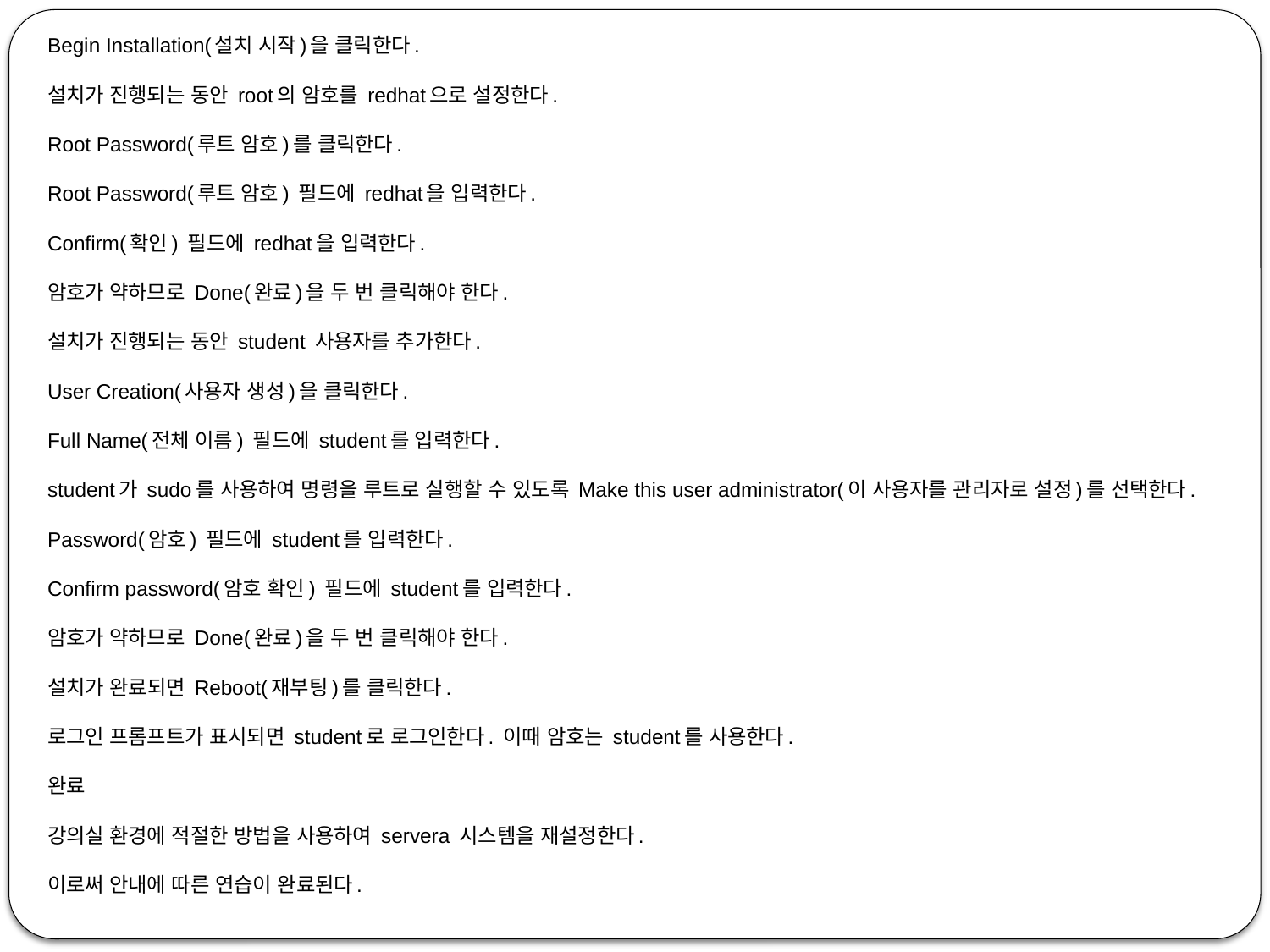

Begin Installation(설치 시작)을 클릭한다.

설치가 진행되는 동안 root의 암호를 redhat으로 설정한다.

Root Password(루트 암호)를 클릭한다.

Root Password(루트 암호) 필드에 redhat을 입력한다.

Confirm(확인) 필드에 redhat을 입력한다.

암호가 약하므로 Done(완료)을 두 번 클릭해야 한다.

설치가 진행되는 동안 student 사용자를 추가한다.

User Creation(사용자 생성)을 클릭한다.

Full Name(전체 이름) 필드에 student를 입력한다.

student가 sudo를 사용하여 명령을 루트로 실행할 수 있도록 Make this user administrator(이 사용자를 관리자로 설정)를 선택한다.

Password(암호) 필드에 student를 입력한다.

Confirm password(암호 확인) 필드에 student를 입력한다.

암호가 약하므로 Done(완료)을 두 번 클릭해야 한다.

설치가 완료되면 Reboot(재부팅)를 클릭한다.

로그인 프롬프트가 표시되면 student로 로그인한다. 이때 암호는 student를 사용한다.

완료

강의실 환경에 적절한 방법을 사용하여 servera 시스템을 재설정한다.

이로써 안내에 따른 연습이 완료된다.